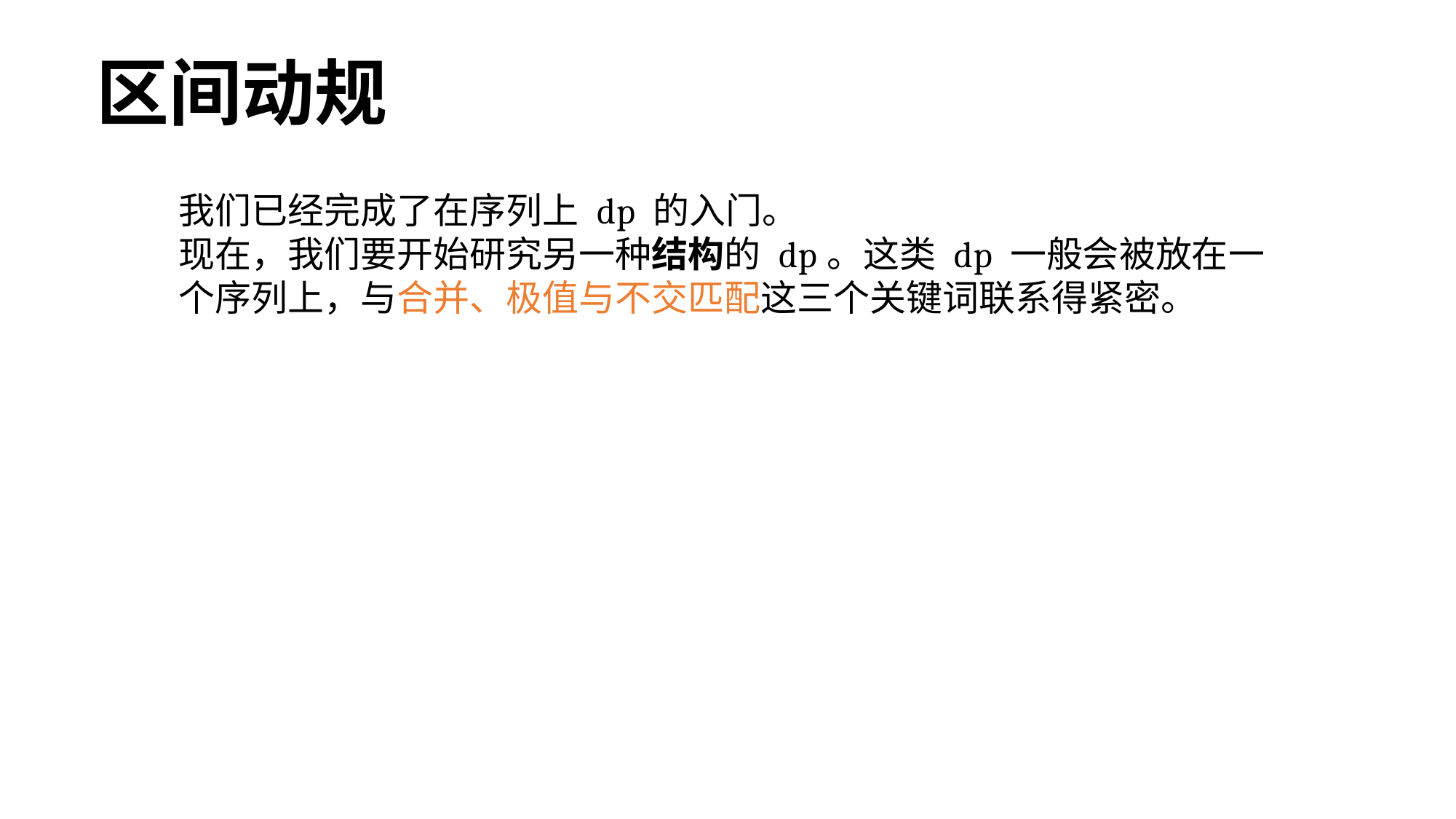

区间动规
我们已经完成了在序列上 dp 的入门。
现在，我们要开始研究另一种结构的 dp。这类 dp 一般会被放在一个序列上，与合并、极值与不交匹配这三个关键词联系得紧密。